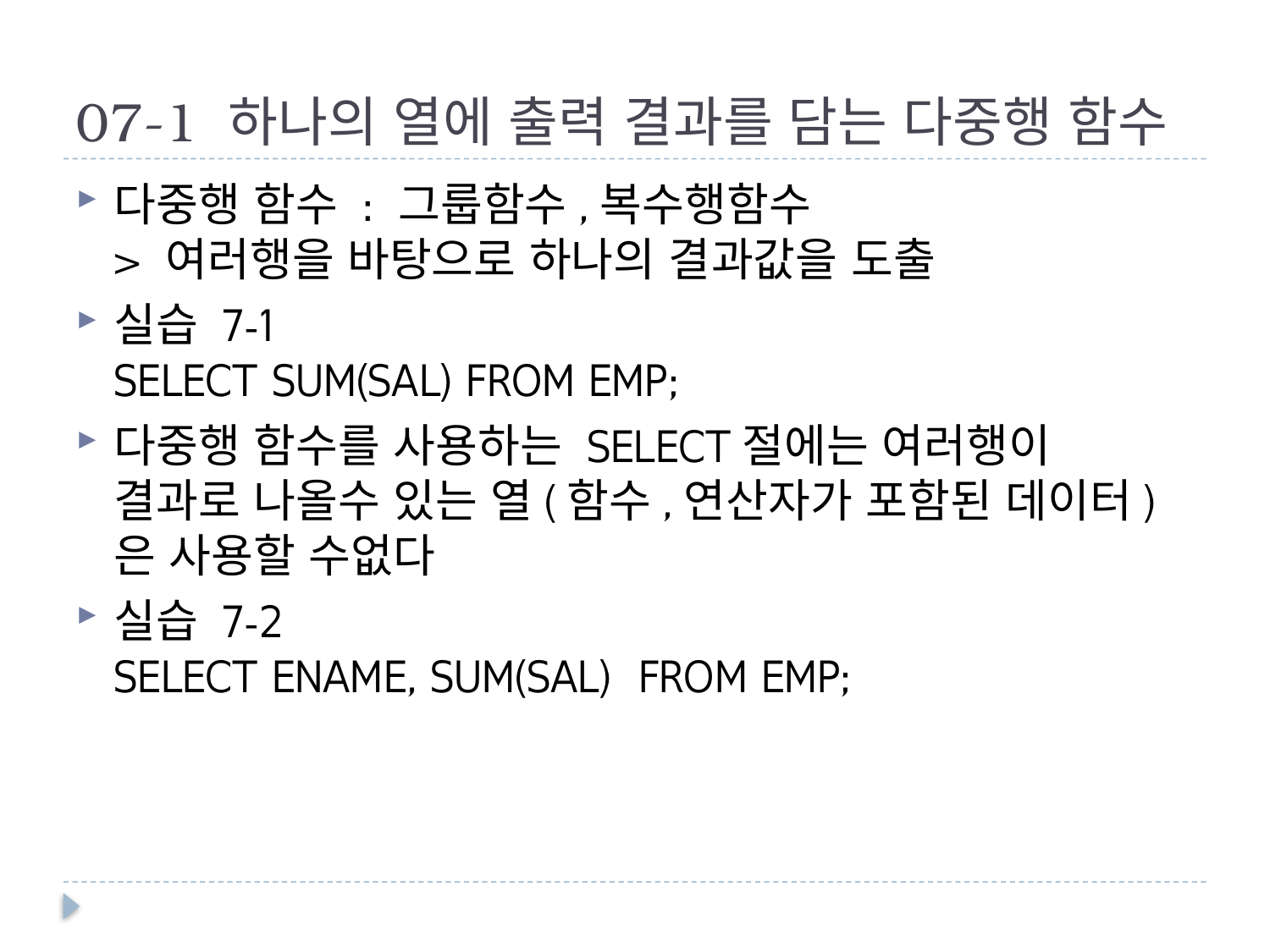

# 07-1 하나의 열에 출력 결과를 담는 다중행 함수
다중행 함수 : 그룹함수,복수행함수
> 여러행을 바탕으로 하나의 결과값을 도출
실습 7-1
SELECT SUM(SAL) FROM EMP;
다중행 함수를 사용하는 SELECT절에는 여러행이
결과로 나올수 있는 열(함수,연산자가 포함된 데이터)
은 사용할 수없다
실습 7-2
SELECT ENAME, SUM(SAL)  FROM EMP;